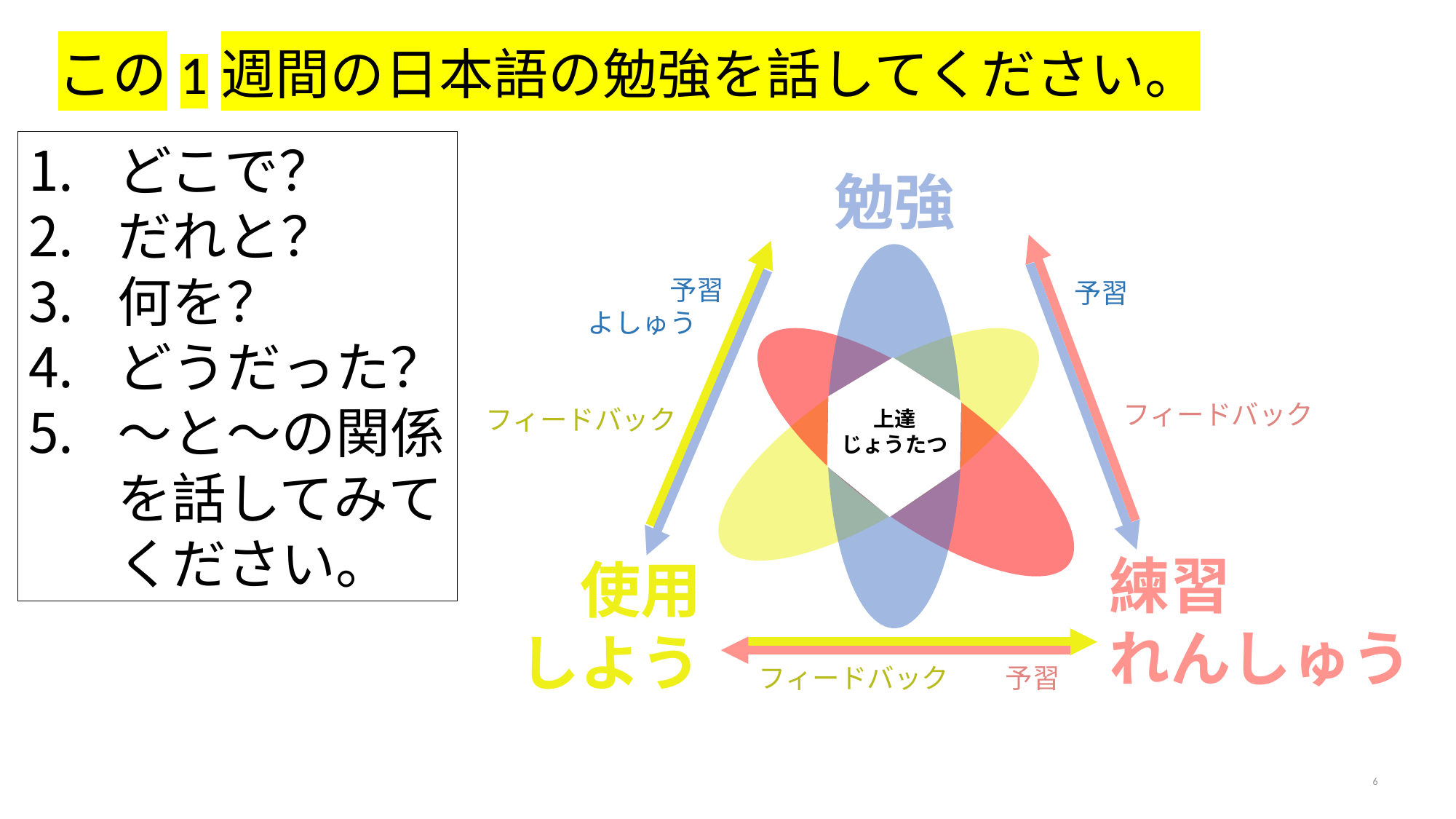

この1週間の日本語の勉強を話してください。
どこで？
だれと？
何を？
どうだった？
〜と〜の関係を話してみてください。
勉強
予習
よしゅう
予習

フィードバック
フィードバック
上達
じょうたつ
練習
れんしゅう
使用
　しよう
フィードバック
予習
6